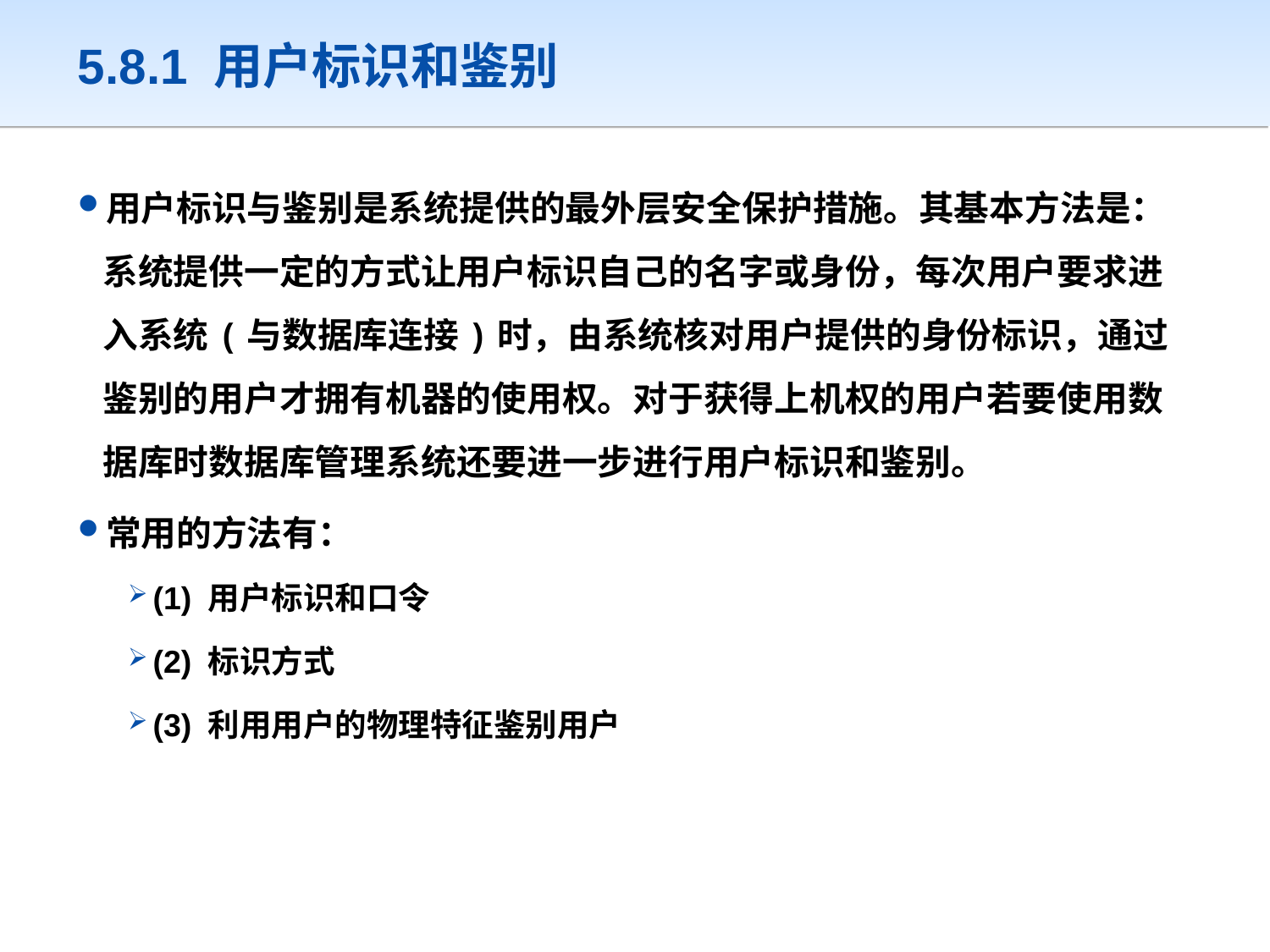

# 5.8.1 用户标识和鉴别
用户标识与鉴别是系统提供的最外层安全保护措施。其基本方法是：系统提供一定的方式让用户标识自己的名字或身份，每次用户要求进入系统(与数据库连接)时，由系统核对用户提供的身份标识，通过鉴别的用户才拥有机器的使用权。对于获得上机权的用户若要使用数据库时数据库管理系统还要进一步进行用户标识和鉴别。
常用的方法有：
(1) 用户标识和口令
(2) 标识方式
(3) 利用用户的物理特征鉴别用户